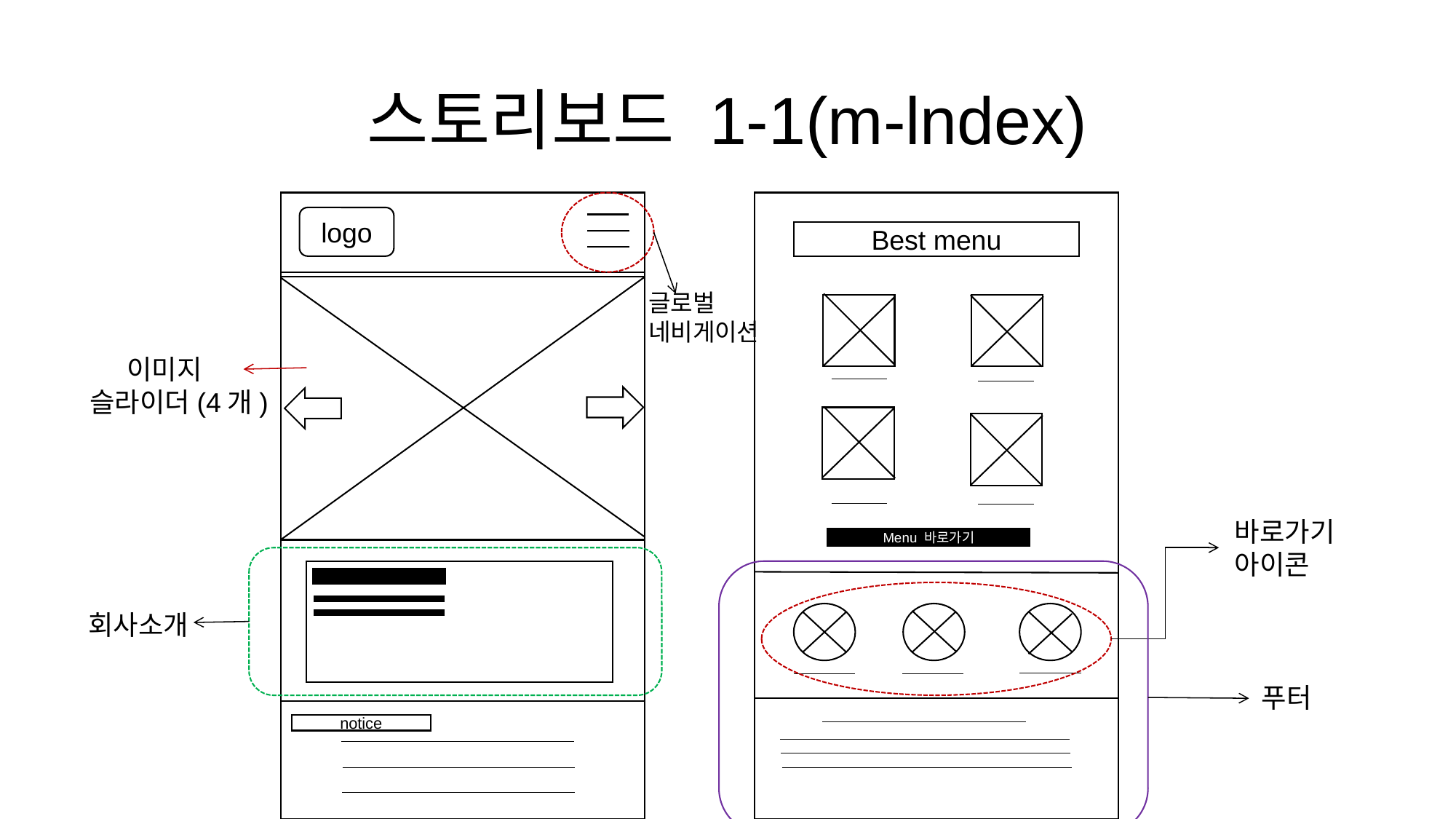

# 스토리보드 1-1(m-lndex)

logo
Best menu

글로벌
네비게이션

    이미지
슬라이더(4개)

바로가기
아이콘
Menu 바로가기

회사소개

푸터
notice